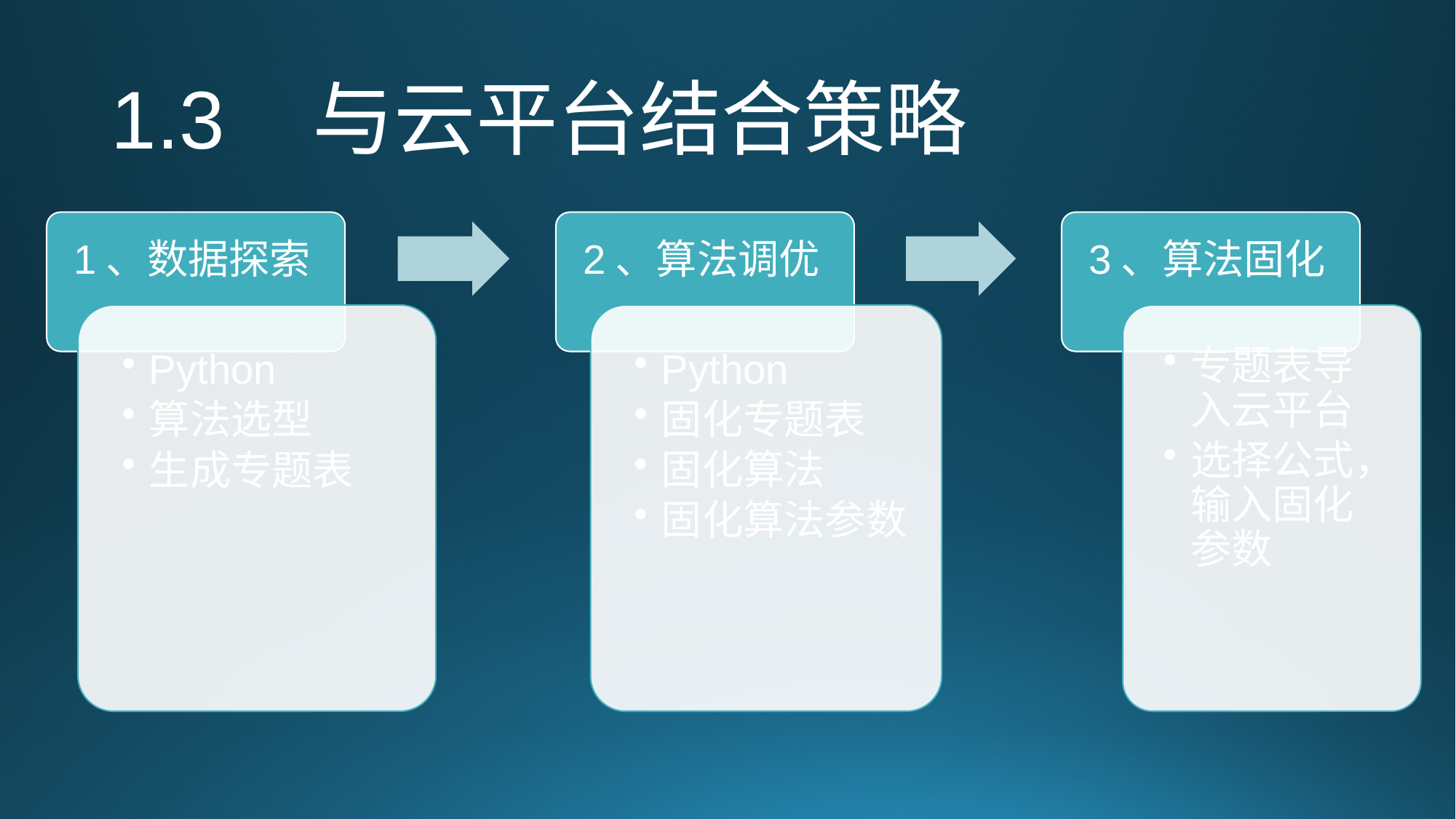

# 1.3   与云平台结合策略
1、数据探索
Python
算法选型
生成专题表

2、算法调优
Python
固化专题表
固化算法
固化算法参数

3、算法固化
专题表导入云平台
选择公式，输入固化参数